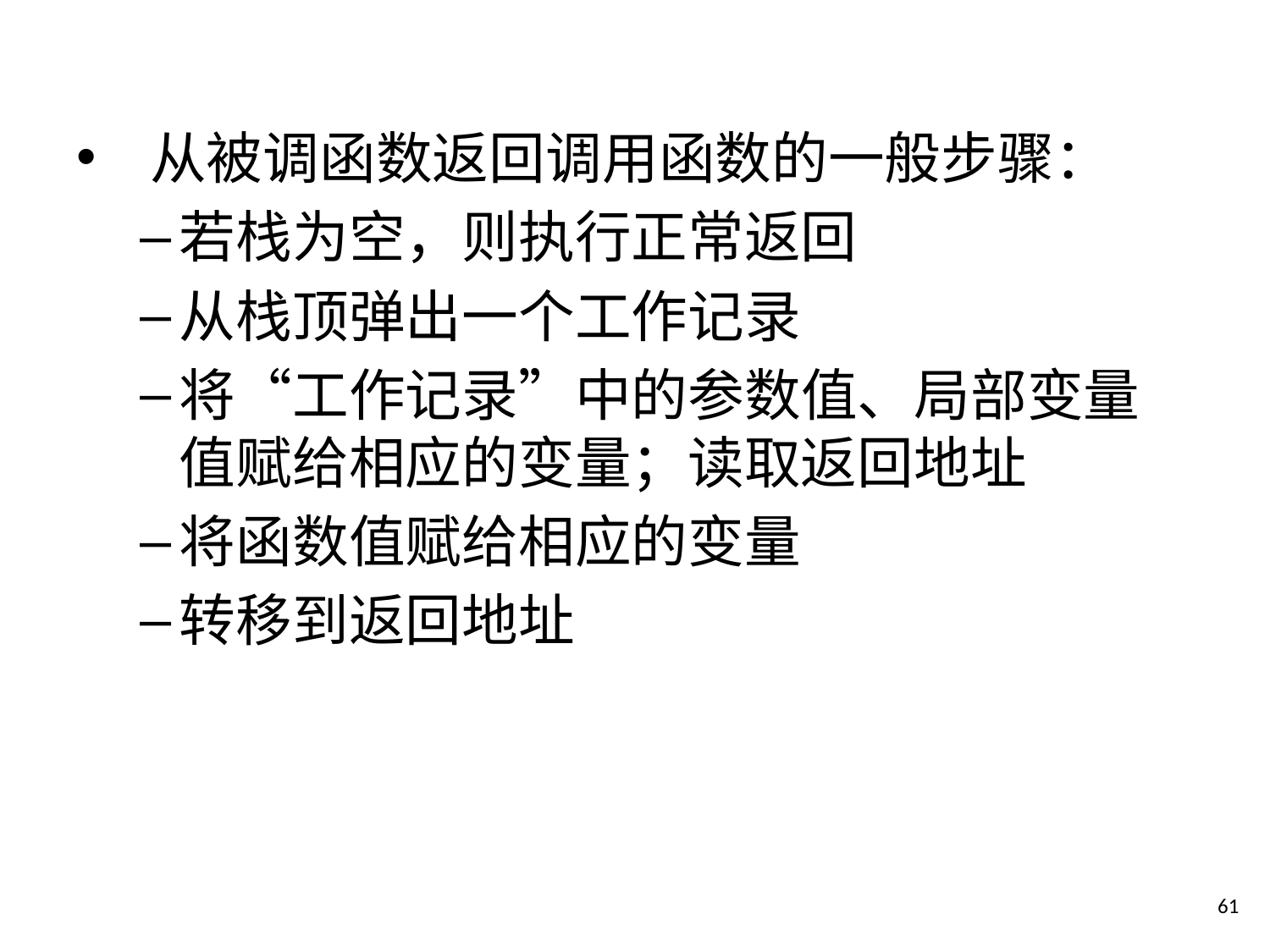

#
 从被调函数返回调用函数的一般步骤：
若栈为空，则执行正常返回
从栈顶弹出一个工作记录
将“工作记录”中的参数值、局部变量值赋给相应的变量；读取返回地址
将函数值赋给相应的变量
转移到返回地址
61